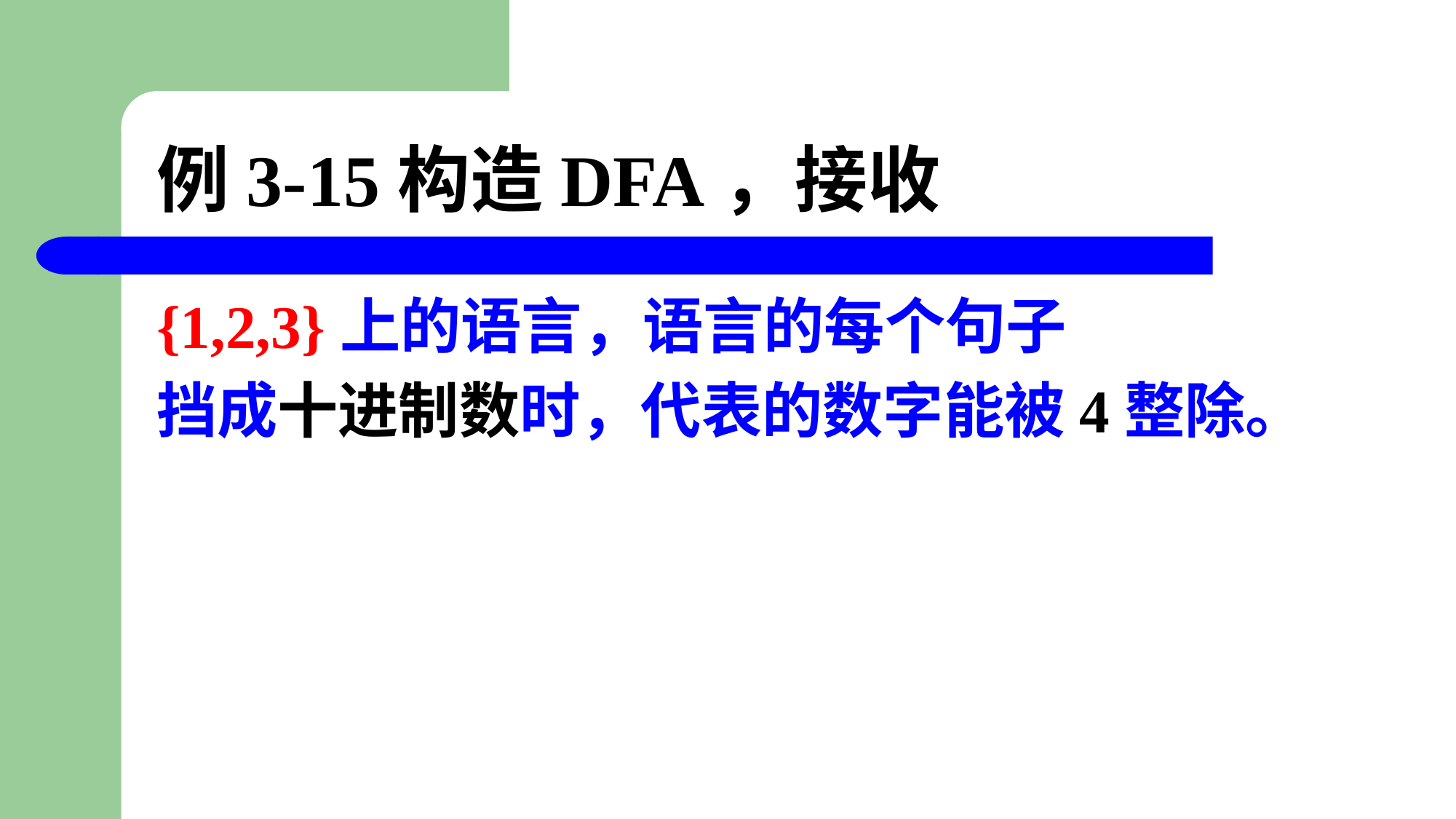

# 例3-15构造DFA，接收
{1,2,3}上的语言，语言的每个句子
挡成十进制数时，代表的数字能被4整除。